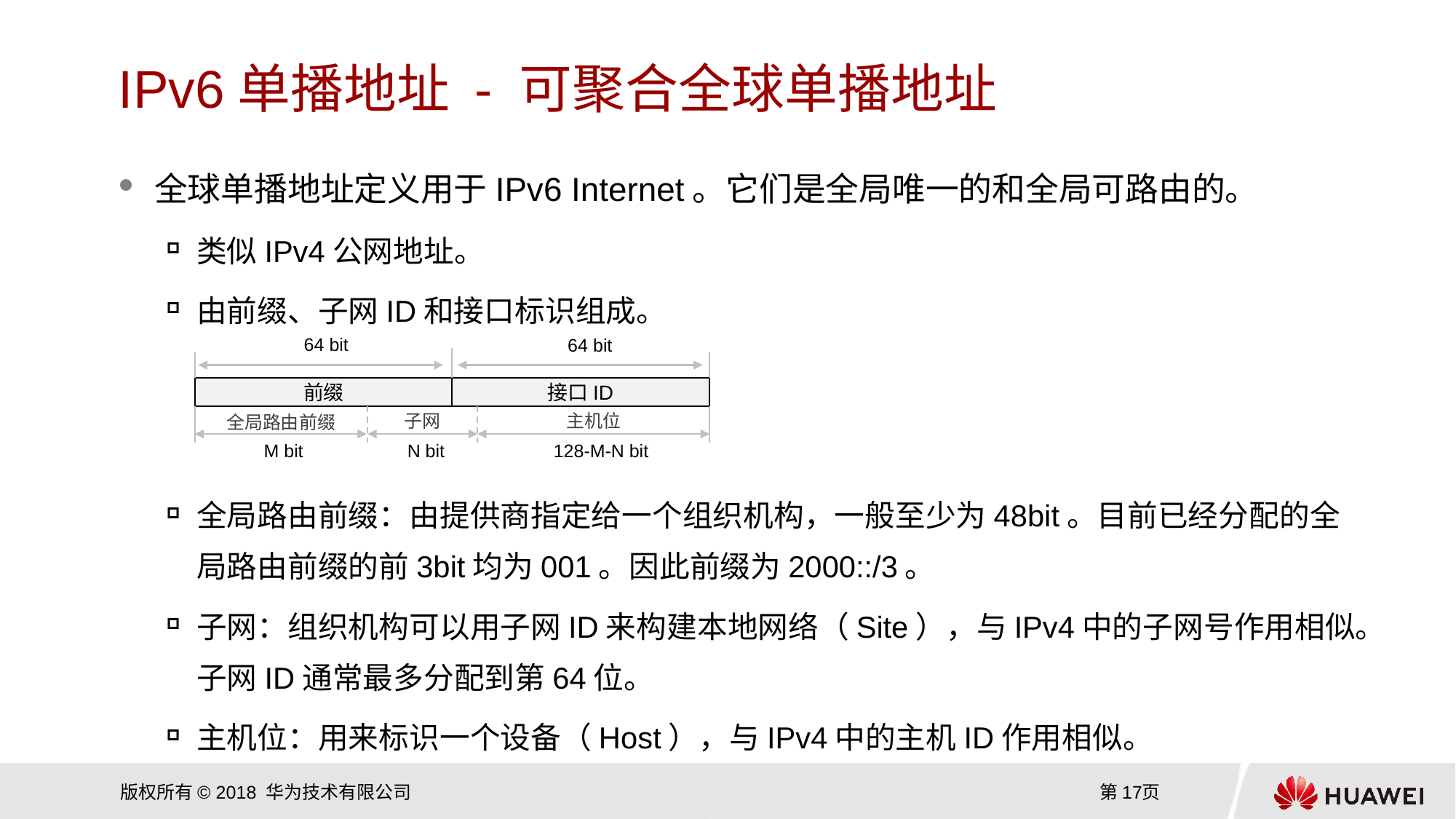

# IPv6单播地址 - 可聚合全球单播地址
全球单播地址定义用于IPv6 Internet。它们是全局唯一的和全局可路由的。
类似IPv4公网地址。
由前缀、子网ID和接口标识组成。

全局路由前缀：由提供商指定给一个组织机构，一般至少为48bit。目前已经分配的全局路由前缀的前3bit均为001。因此前缀为2000::/3。
子网：组织机构可以用子网ID来构建本地网络（Site），与IPv4中的子网号作用相似。子网ID通常最多分配到第64位。
主机位：用来标识一个设备（Host），与IPv4中的主机ID作用相似。
64 bit
64 bit
前缀
接口ID
子网
主机位
全局路由前缀
M bit
N bit
128-M-N bit